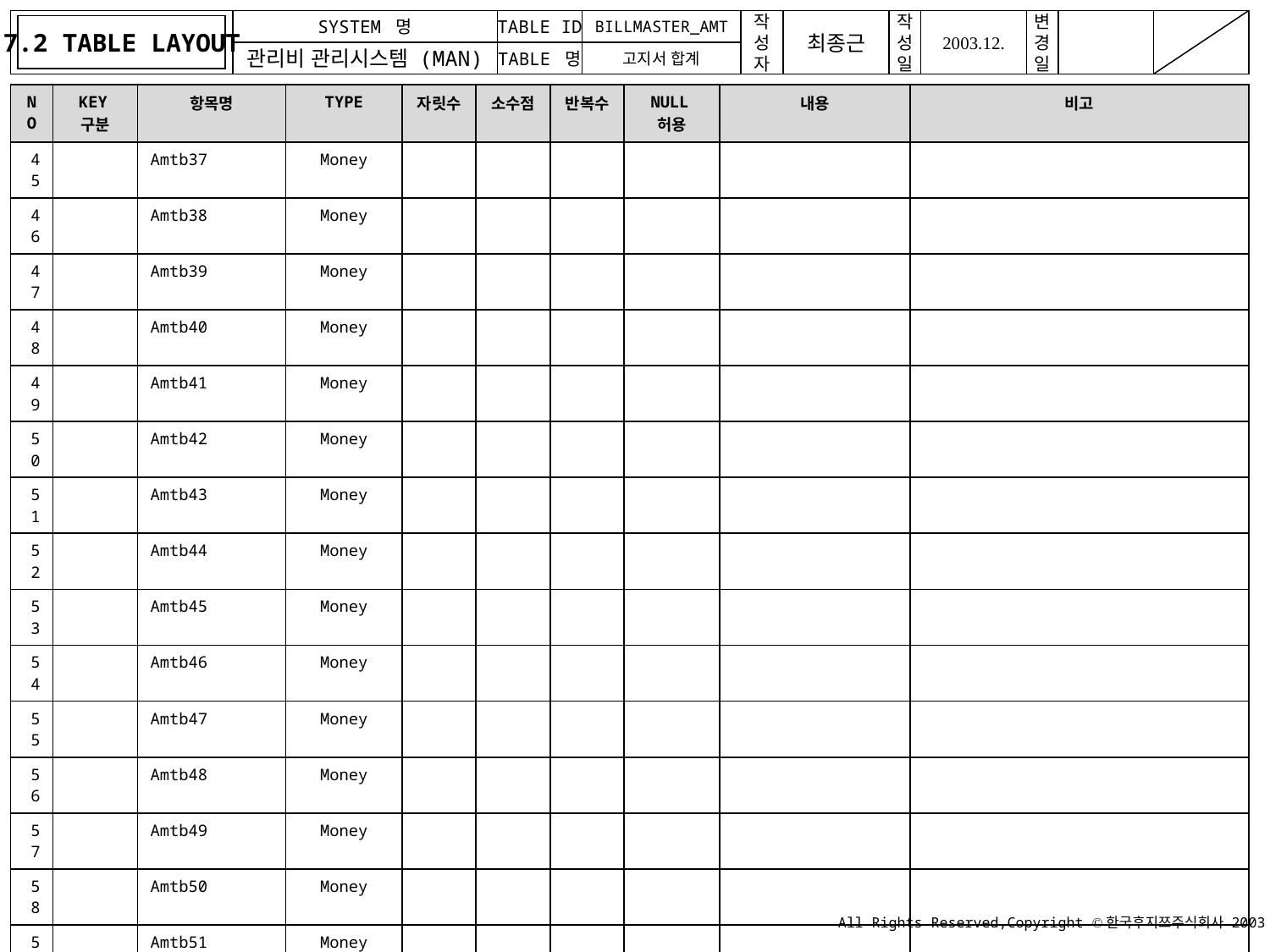

7.2 TABLE LAYOUT
BILLMASTER_AMT
고지서 합계
| NO | KEY구분 | 항목명 | TYPE | 자릿수 | 소수점 | 반복수 | NULL허용 | 내용 | 비고 |
| --- | --- | --- | --- | --- | --- | --- | --- | --- | --- |
| 45 |  | Amtb37 | Money |  |  |  |  |  |  |
| 46 |  | Amtb38 | Money |  |  |  |  |  |  |
| 47 |  | Amtb39 | Money |  |  |  |  |  |  |
| 48 |  | Amtb40 | Money |  |  |  |  |  |  |
| 49 |  | Amtb41 | Money |  |  |  |  |  |  |
| 50 |  | Amtb42 | Money |  |  |  |  |  |  |
| 51 |  | Amtb43 | Money |  |  |  |  |  |  |
| 52 |  | Amtb44 | Money |  |  |  |  |  |  |
| 53 |  | Amtb45 | Money |  |  |  |  |  |  |
| 54 |  | Amtb46 | Money |  |  |  |  |  |  |
| 55 |  | Amtb47 | Money |  |  |  |  |  |  |
| 56 |  | Amtb48 | Money |  |  |  |  |  |  |
| 57 |  | Amtb49 | Money |  |  |  |  |  |  |
| 58 |  | Amtb50 | Money |  |  |  |  |  |  |
| 59 |  | Amtb51 | Money |  |  |  |  |  |  |
| 60 |  | Amtb52 | Money |  |  |  |  |  |  |
| 61 |  | Amtb53 | Money |  |  |  |  |  |  |
| 62 |  | Amtb54 | Money |  |  |  |  |  |  |
| 63 |  | Amtb55 | Money |  |  |  |  |  |  |
| 64 |  | Amtb56 | Money |  |  |  |  |  |  |
| 65 |  | Amtb57 | Money |  |  |  |  |  |  |
| 66 |  | Amtb58 | Money |  |  |  |  |  |  |